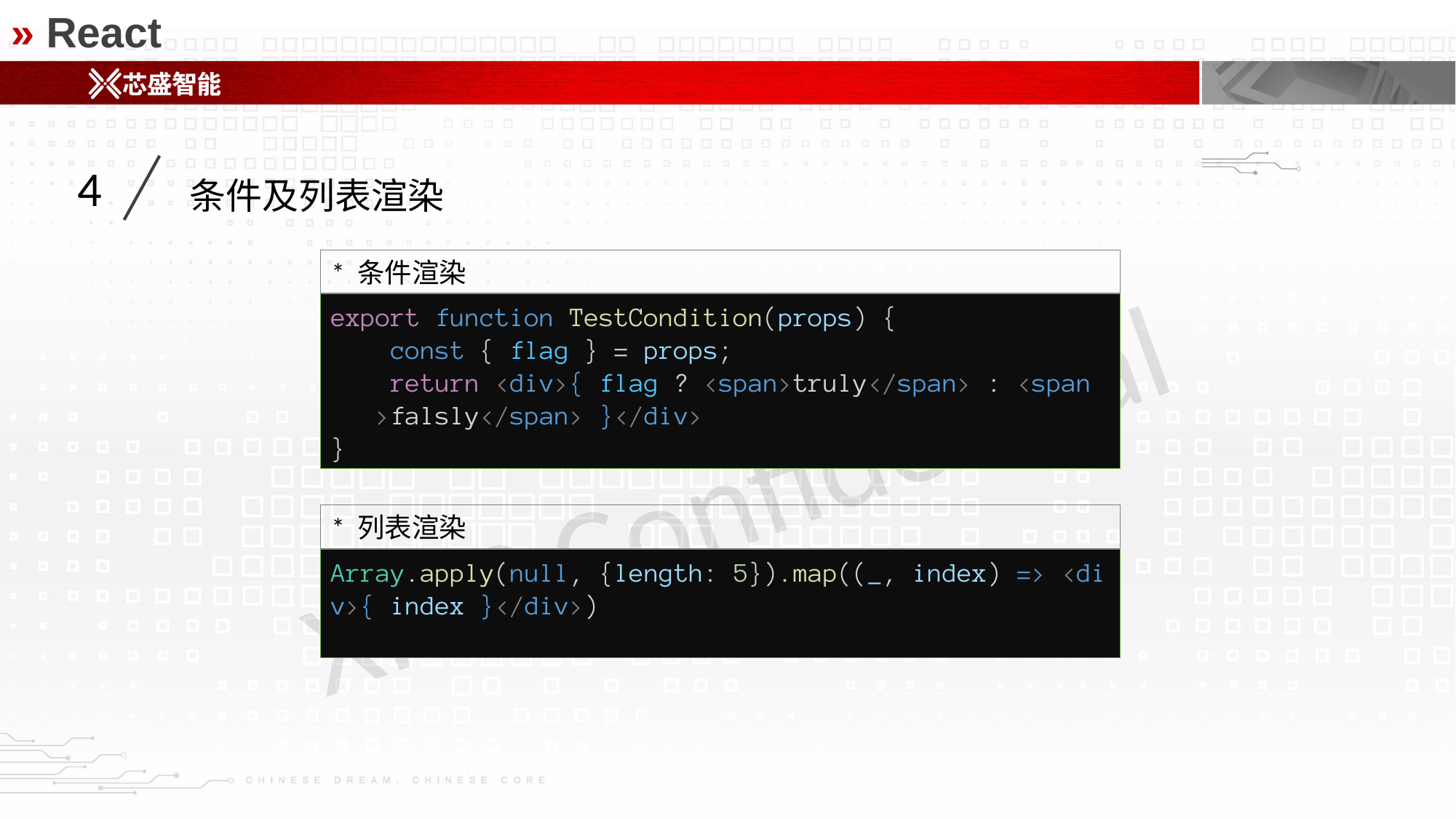

» React
4
条件及列表渲染
* 条件渲染
export function TestCondition(props) {
    const { flag } = props;
    return <div>{ flag ? <span>truly</span> : <span     >falsly</span> }</div>
}
* 列表渲染
Array.apply(null, {length: 5}).map((_, index) => <div>{ index }</div>)